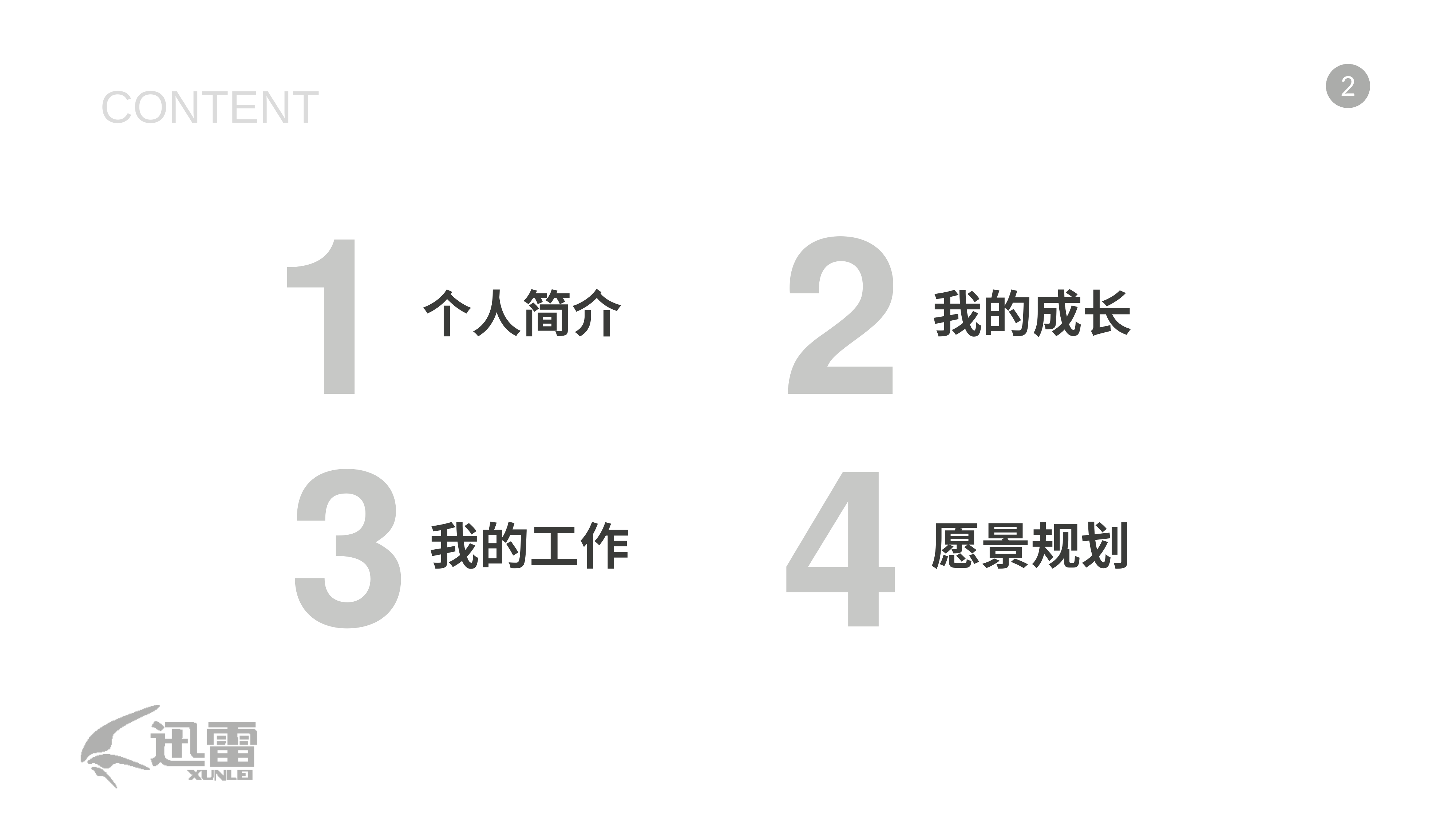

2
CONTENT
1
2
个人简介
我的成长
3
4
我的工作
愿景规划